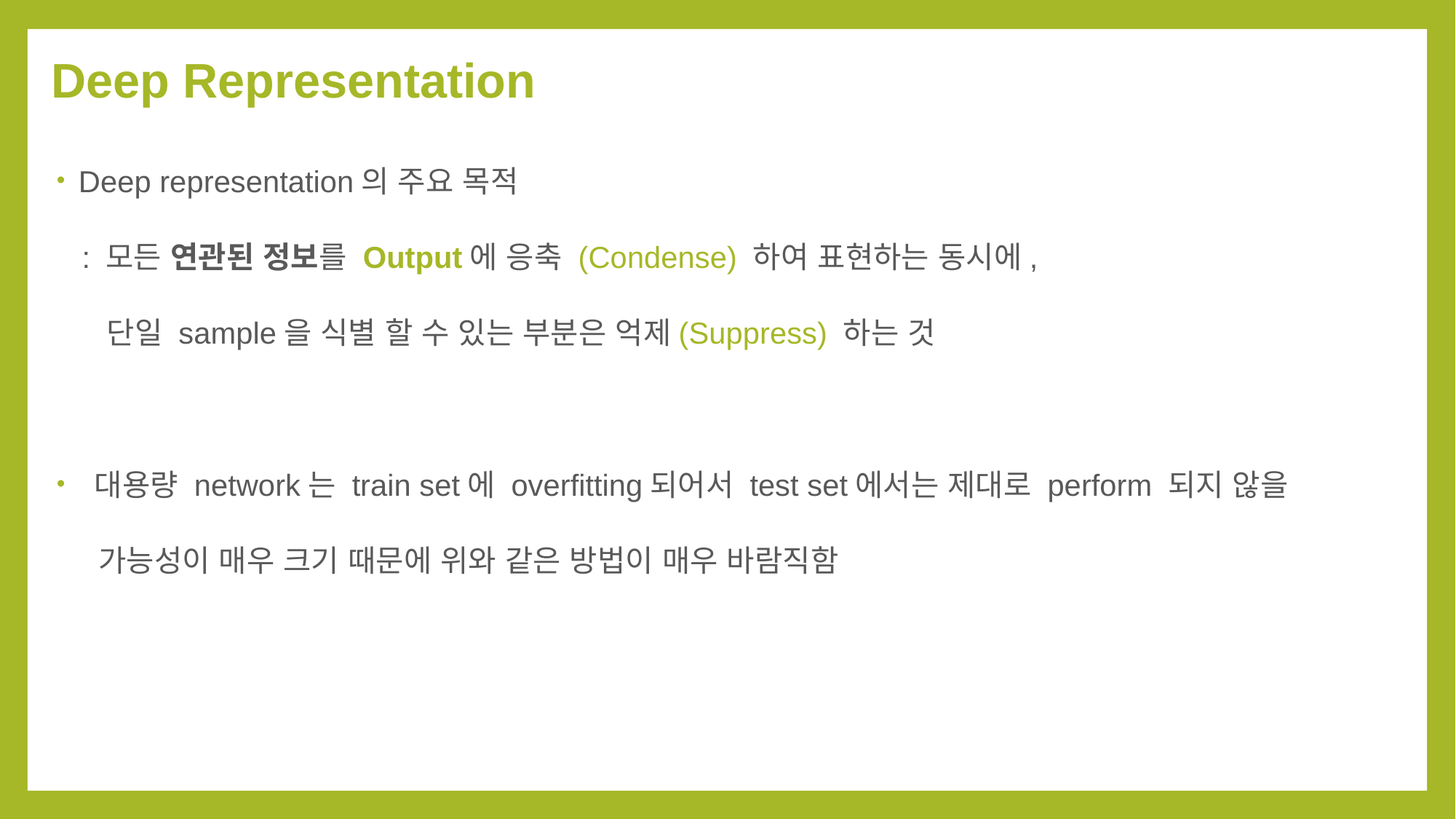

# Deep Representation
Deep representation의 주요 목적
   : 모든 연관된 정보를 Output에 응축 (Condense) 하여 표현하는 동시에,
     단일 sample을 식별 할 수 있는 부분은 억제(Suppress) 하는 것

 대용량 network는 train set에 overfitting되어서 test set에서는 제대로 perform 되지 않을
    가능성이 매우 크기 때문에 위와 같은 방법이 매우 바람직함